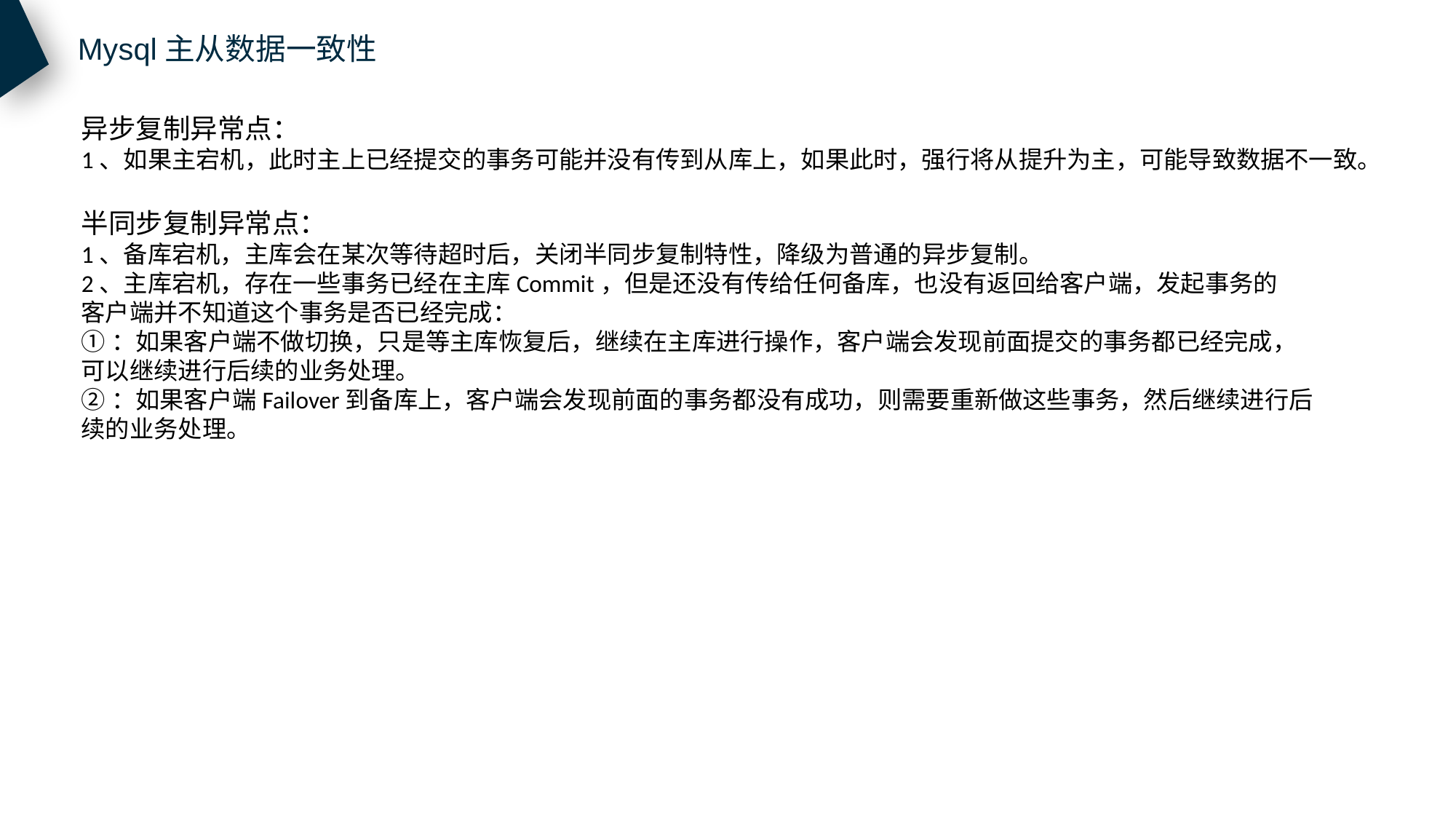

Mysql主从数据一致性
异步复制异常点：
1、如果主宕机，此时主上已经提交的事务可能并没有传到从库上，如果此时，强行将从提升为主，可能导致数据不一致。

半同步复制异常点：
1、备库宕机，主库会在某次等待超时后，关闭半同步复制特性，降级为普通的异步复制。
2、主库宕机，存在一些事务已经在主库Commit，但是还没有传给任何备库，也没有返回给客户端，发起事务的
客户端并不知道这个事务是否已经完成：
①：如果客户端不做切换，只是等主库恢复后，继续在主库进行操作，客户端会发现前面提交的事务都已经完成，
可以继续进行后续的业务处理。
②：如果客户端Failover到备库上，客户端会发现前面的事务都没有成功，则需要重新做这些事务，然后继续进行后
续的业务处理。